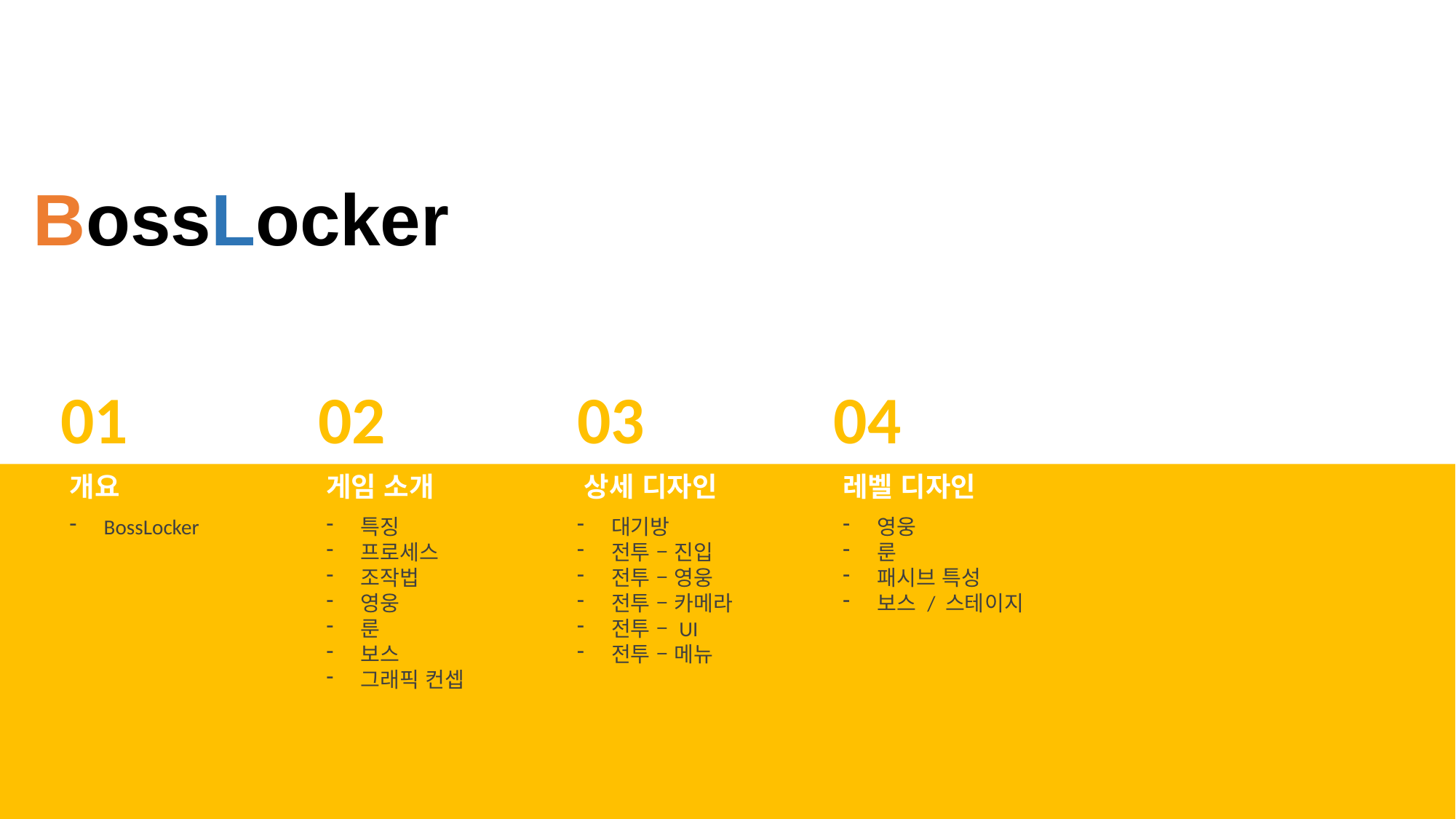

BossLocker
01
02
04
03

개요
게임 소개
상세 디자인
레벨 디자인
BossLocker
특징
프로세스
조작법
영웅
룬
보스
그래픽 컨셉
대기방
전투 – 진입
전투 – 영웅
전투 – 카메라
전투 – UI
전투 – 메뉴
영웅
룬
패시브 특성
보스 / 스테이지